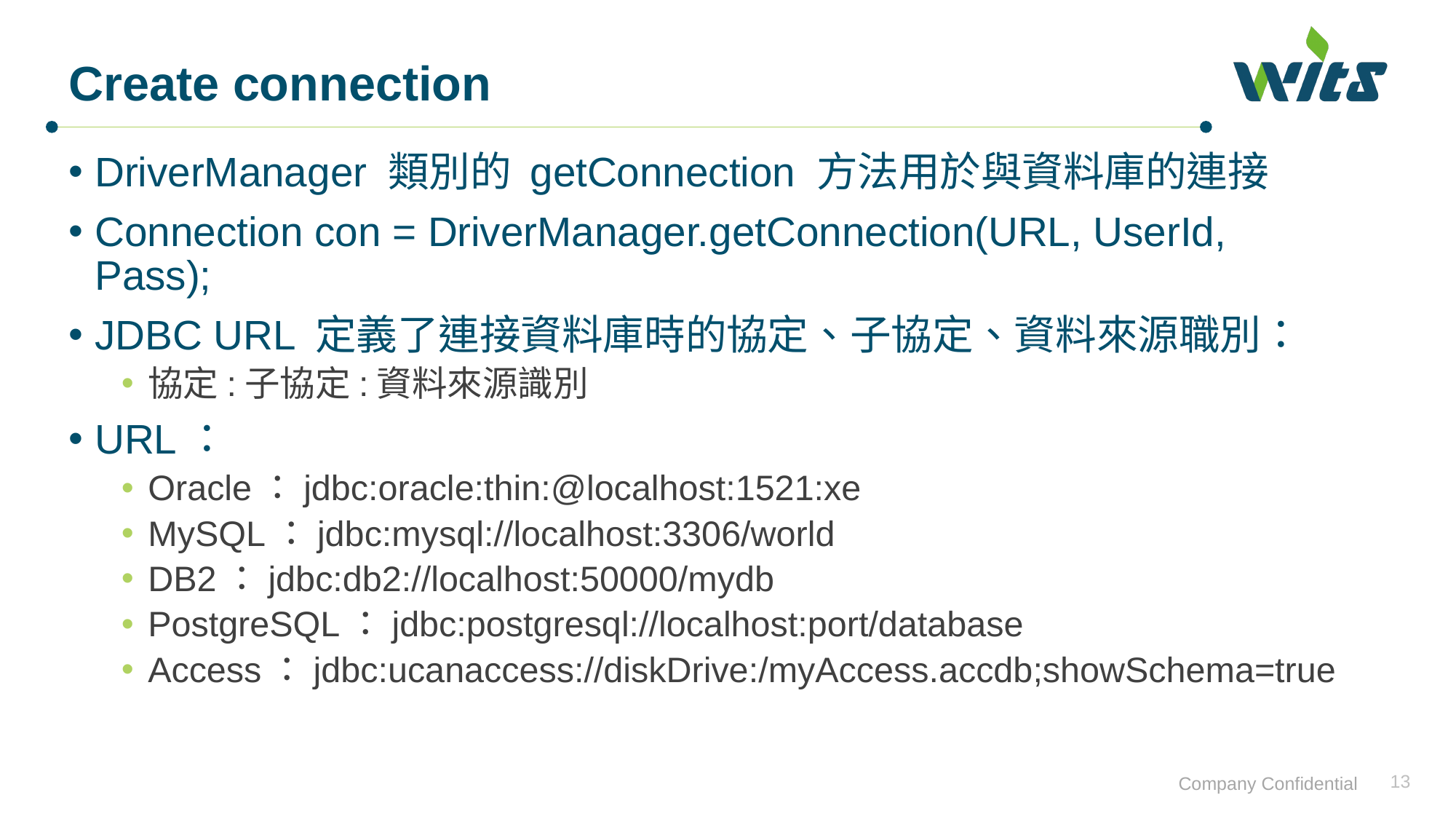

# Create connection
DriverManager 類別的 getConnection 方法用於與資料庫的連接
Connection con = DriverManager.getConnection(URL, UserId, Pass);
JDBC URL 定義了連接資料庫時的協定、子協定、資料來源職別：
協定:子協定:資料來源識別
URL：
Oracle：jdbc:oracle:thin:@localhost:1521:xe
MySQL：jdbc:mysql://localhost:3306/world
DB2：jdbc:db2://localhost:50000/mydb
PostgreSQL：jdbc:postgresql://localhost:port/database
Access：jdbc:ucanaccess://diskDrive:/myAccess.accdb;showSchema=true

13